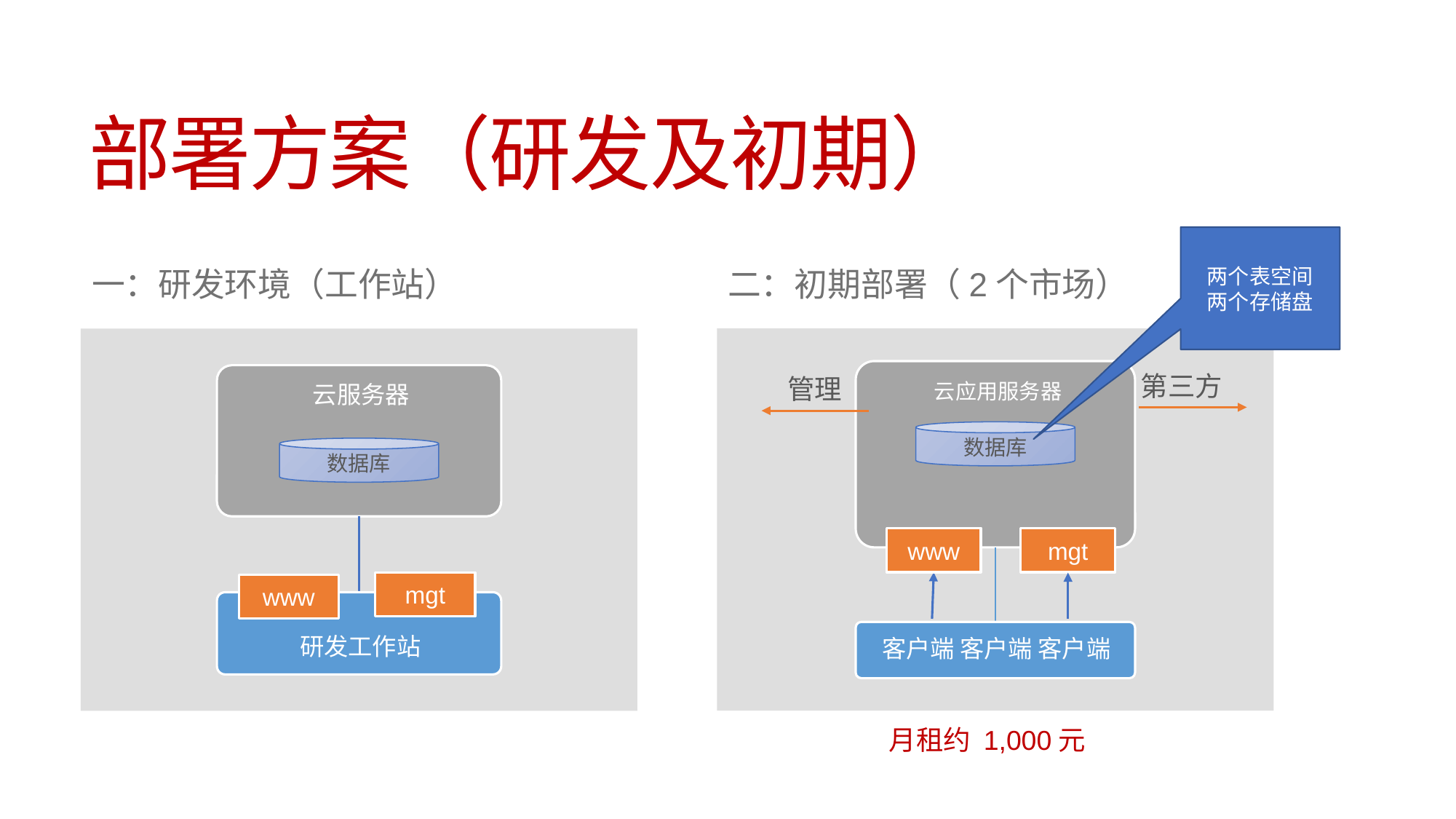

# 部署方案（研发及初期）
两个表空间
两个存储盘
二：初期部署（2个市场）
一：研发环境（工作站）
云应用服务器
客户端 客户端 客户端
云服务器
研发工作站
第三方
管理
数据库
数据库
www
mgt
mgt
www
月租约 1,000元